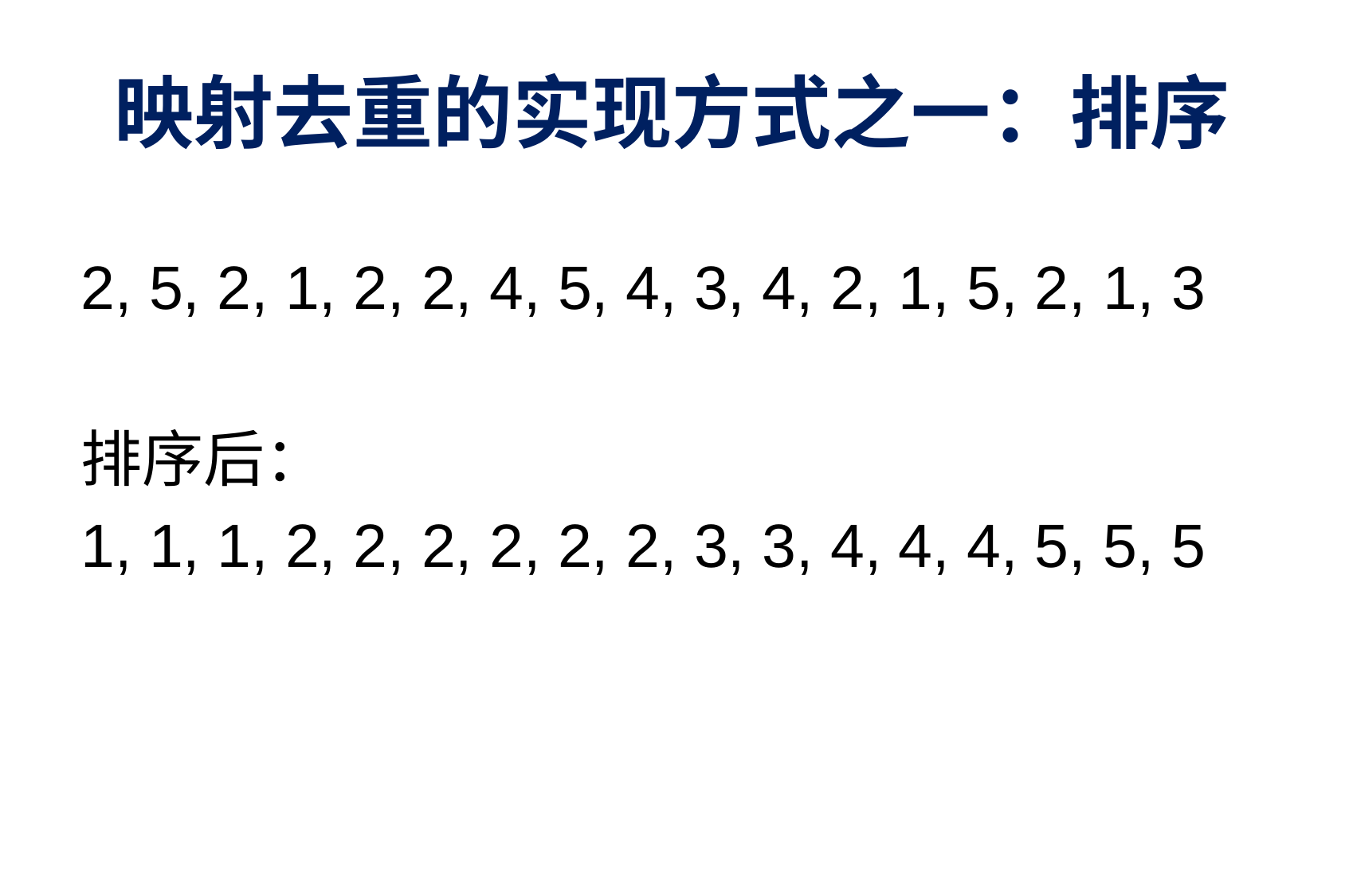

# 映射去重的实现方式之一：排序
2, 5, 2, 1, 2, 2, 4, 5, 4, 3, 4, 2, 1, 5, 2, 1, 3

排序后：
1, 1, 1, 2, 2, 2, 2, 2, 2, 3, 3, 4, 4, 4, 5, 5, 5